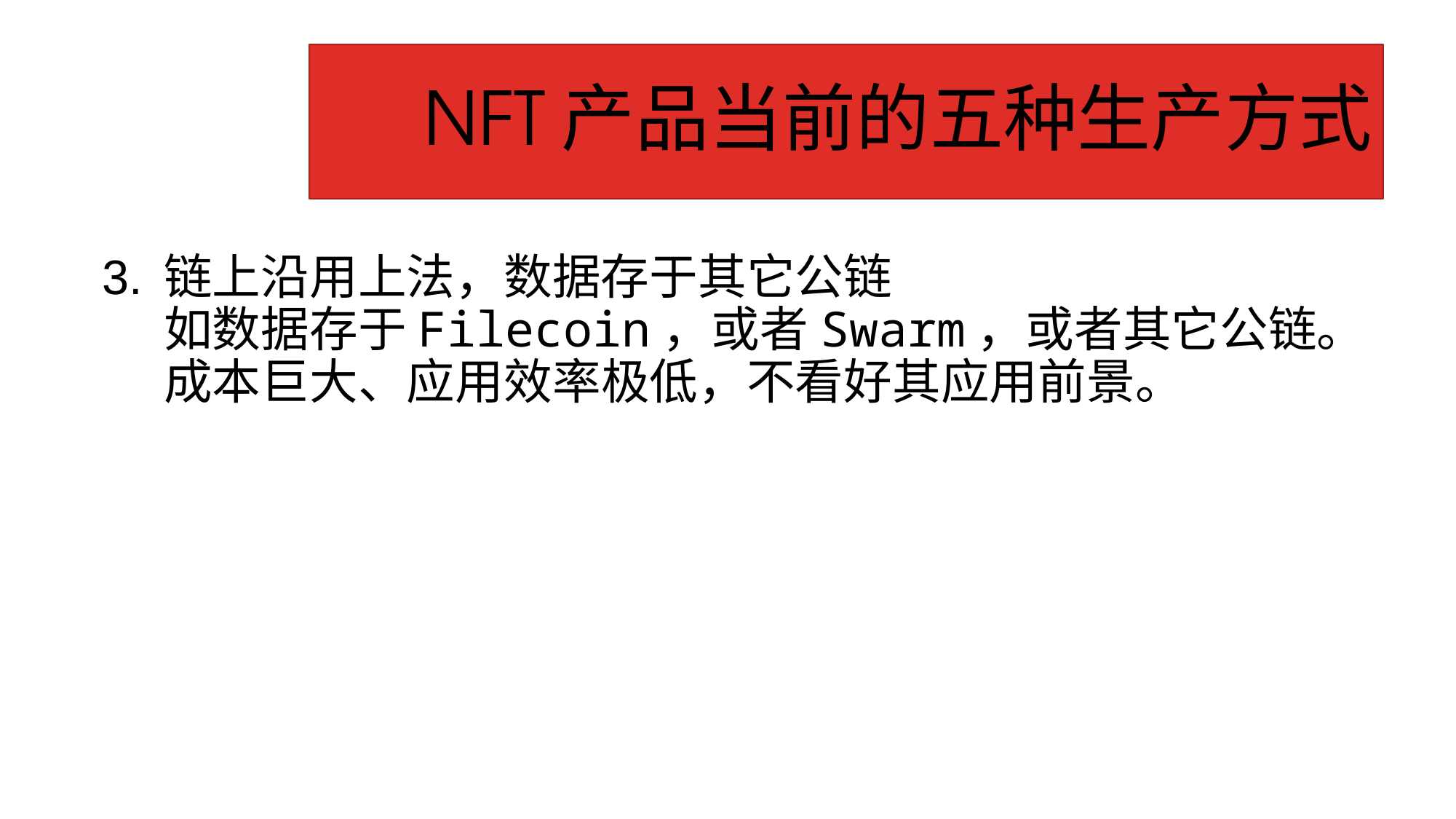

# NFT产品当前的五种生产方式
链上沿用上法，数据存于其它公链
如数据存于Filecoin，或者Swarm，或者其它公链。
成本巨大、应用效率极低，不看好其应用前景。